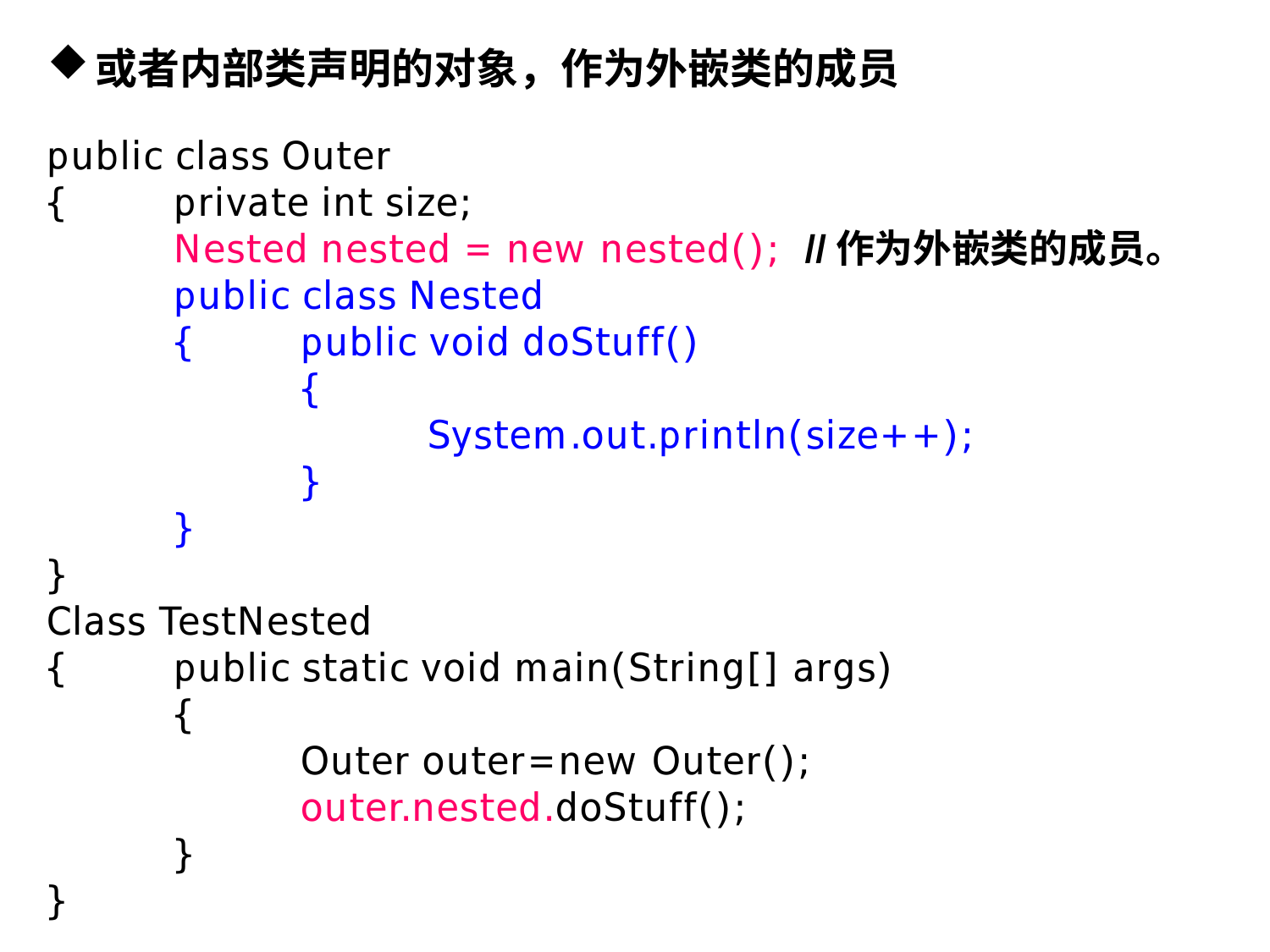

或者内部类声明的对象，作为外嵌类的成员

public class Outer
{	private int size;
	Nested nested = new nested();  //作为外嵌类的成员。
	public class Nested
	{	public void doStuff()
		{
			System.out.println(size++);
		}
	}
}
Class TestNested
{	public static void main(String[] args)
	{
	  	Outer outer=new Outer();
		outer.nested.doStuff();
	}
}